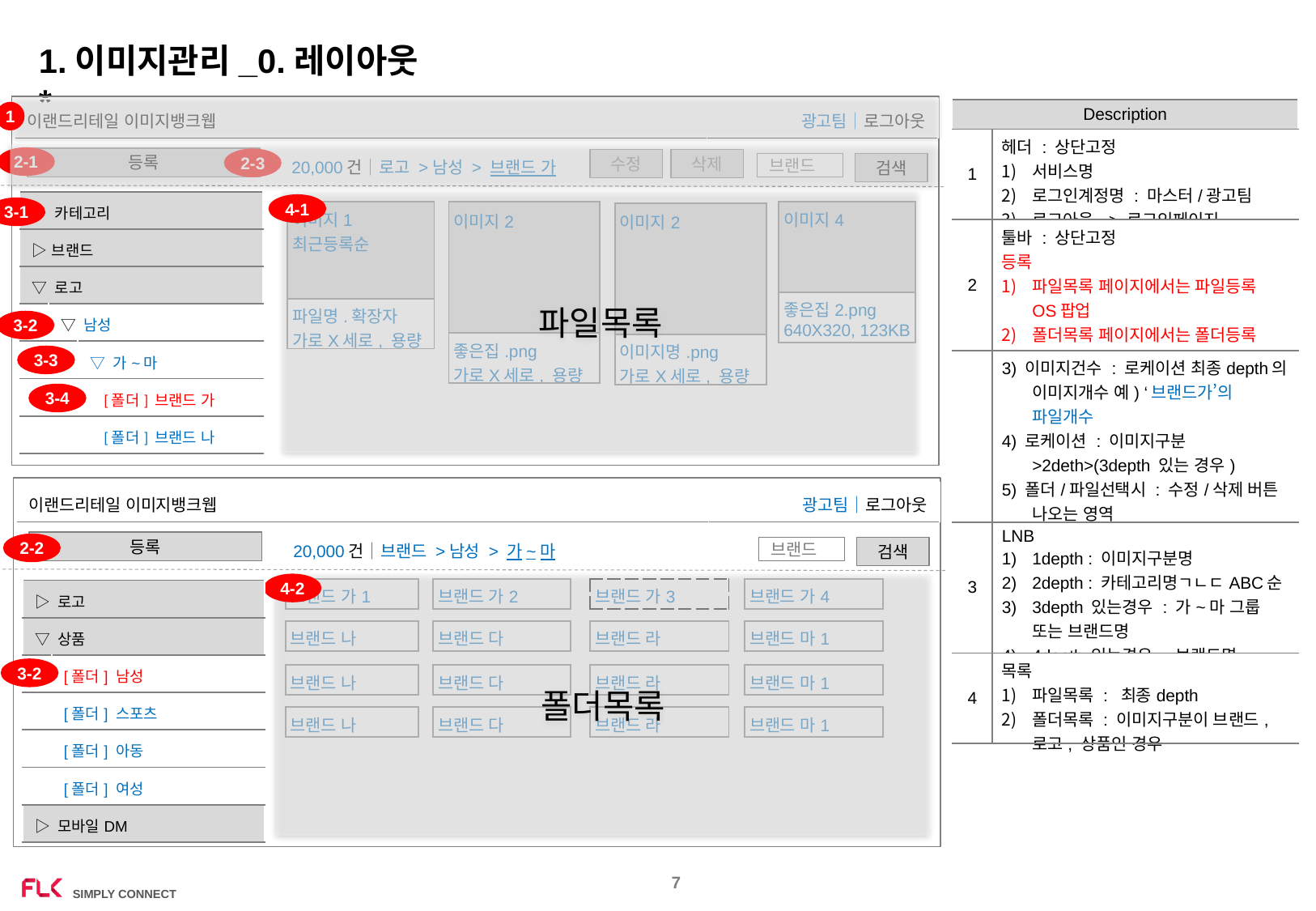

1.이미지관리_0.레이아웃*

| 이랜드리테일 이미지뱅크웹 | 광고팀│로그아웃 |
| --- | --- |
| Description |  |
| --- | --- |
| 1 | 헤더 : 상단고정 서비스명 로그인계정명 : 마스터/광고팀 로그아웃 -> 로그인페이지 |
| 2 | 툴바 : 상단고정 등록 파일목록 페이지에서는 파일등록 OS팝업 폴더목록 페이지에서는 폴더등록 레이어팝업 나옴 |
|  | 3) 이미지건수 : 로케이션 최종depth의 이미지개수 예) ‘브랜드가’의 파일개수 4) 로케이션 : 이미지구분>2deth>(3depth 있는 경우) 5) 폴더/파일선택시 : 수정/삭제 버튼 나오는 영역 6) 검색 : 폴더명 |
| 3 | LNB 1depth : 이미지구분명 2depth : 카테고리명ㄱㄴㄷABC순 3depth 있는경우 : 가~마 그룹 또는 브랜드명 4depth 있는경우 : 브랜드명 |
| 4 | 목록 파일목록 : 최종depth 폴더목록 : 이미지구분이 브랜드, 로고, 상품인 경우 |
1

2-1
등록
2-3
수정
삭제
20,000건│로고 >남성 > 브랜드 가
브랜드
검색
| ▷ 카테고리 |  |  |
| --- | --- | --- |
| ▷브랜드 |  |  |
| ▽ 로고 |  |  |
|  | ▽ 남성 |  |
|  |  | ▽ 가~마 |
|  |  | [폴더] 브랜드 가 |
|  |  | [폴더] 브랜드 나 |
파일목록
4-1
3-1
| 이미지4 |
| --- |
| 좋은집2.png 640X320, 123KB |
| 이미지1 최근등록순 |
| --- |
| 파일명.확장자 가로X세로, 용량 |
| 이미지2 |
| --- |
| 좋은집.png 가로X세로, 용량 |
| 이미지2 |
| --- |
| 이미지명.png 가로X세로, 용량 |
3-2
3-3
3-4

| 이랜드리테일 이미지뱅크웹 | 광고팀│로그아웃 |
| --- | --- |
등록
2-2
20,000건│브랜드 >남성 > 가~마
브랜드
검색
4-2
폴더목록
| 브랜드 가1 |
| --- |
| 브랜드 가2 |
| --- |
| 브랜드 가3 |
| --- |
| 브랜드 가4 |
| --- |
| ▷ 로고 |  |
| --- | --- |
| ▽ 상품 |  |
|  | [폴더] 남성 |
|  | [폴더] 스포츠 |
|  | [폴더] 아동 |
|  | [폴더] 여성 |
| ▷ 모바일DM |  |
| 브랜드 나 |
| --- |
| 브랜드 다 |
| --- |
| 브랜드 라 |
| --- |
| 브랜드 마1 |
| --- |
3-2
| 브랜드 나 |
| --- |
| 브랜드 다 |
| --- |
| 브랜드 라 |
| --- |
| 브랜드 마1 |
| --- |
| 브랜드 나 |
| --- |
| 브랜드 다 |
| --- |
| 브랜드 라 |
| --- |
| 브랜드 마1 |
| --- |